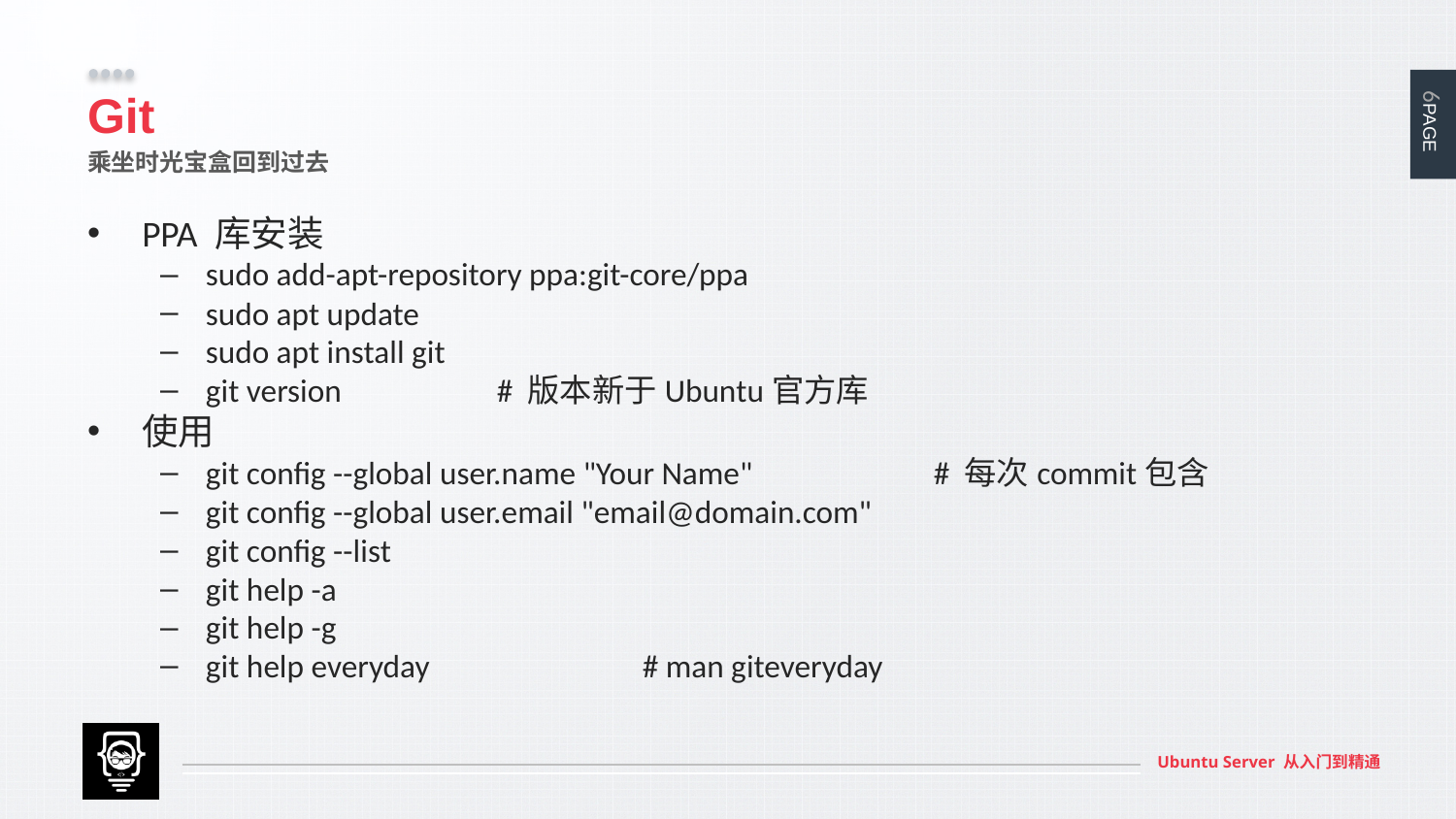

# Git
乘坐时光宝盒回到过去
PPA 库安装
sudo add-apt-repository ppa:git-core/ppa
sudo apt update
sudo apt install git
git version		# 版本新于Ubuntu官方库
使用
git config --global user.name "Your Name"		# 每次commit包含
git config --global user.email "email@domain.com"
git config --list
git help -a
git help -g
git help everyday 		# man giteveryday